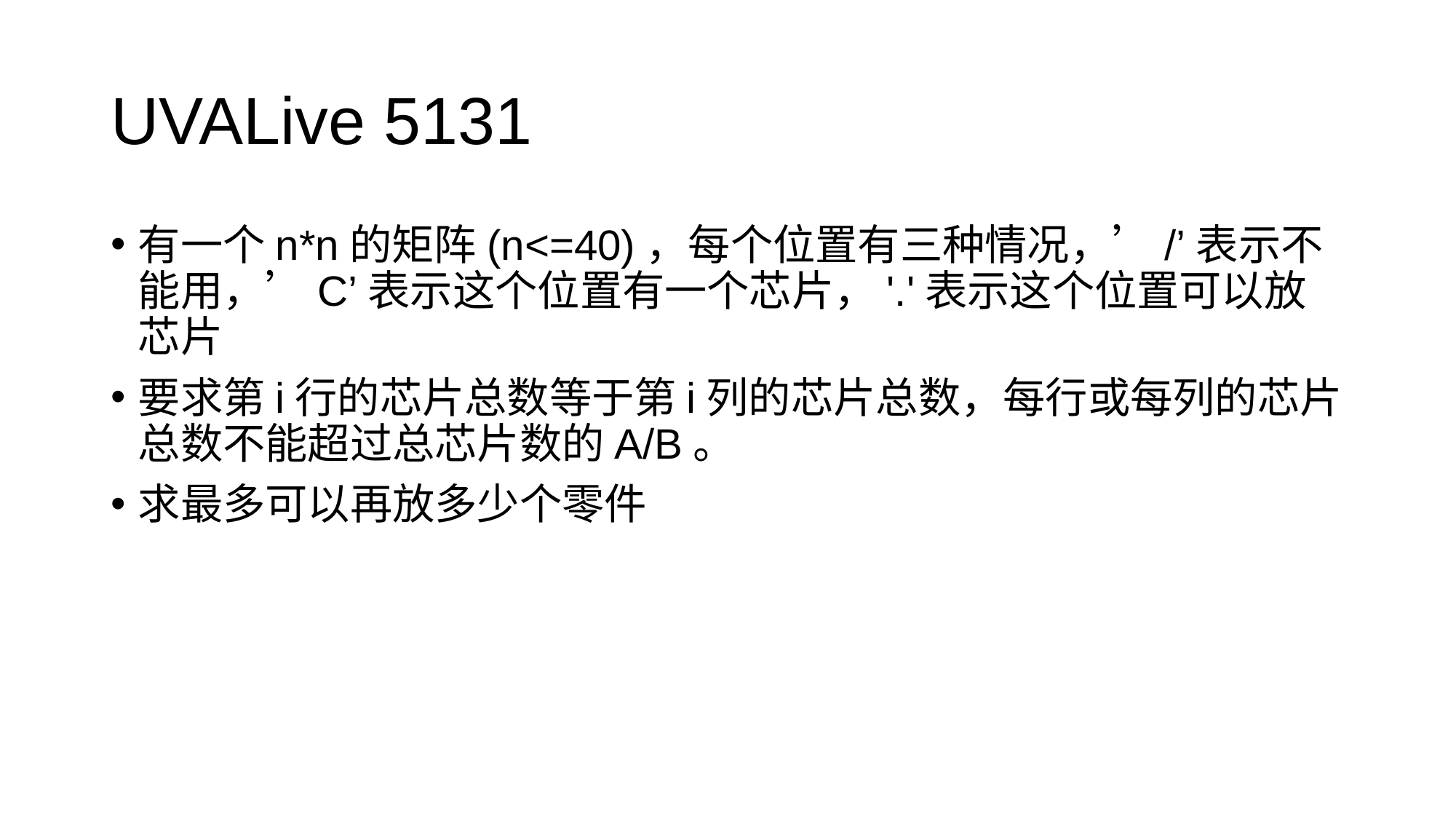

# UVALive 5131
有一个n*n的矩阵(n<=40)，每个位置有三种情况，’/’表示不能用，’C’表示这个位置有一个芯片，'.'表示这个位置可以放芯片
要求第i行的芯片总数等于第i列的芯片总数，每行或每列的芯片总数不能超过总芯片数的A/B。
求最多可以再放多少个零件